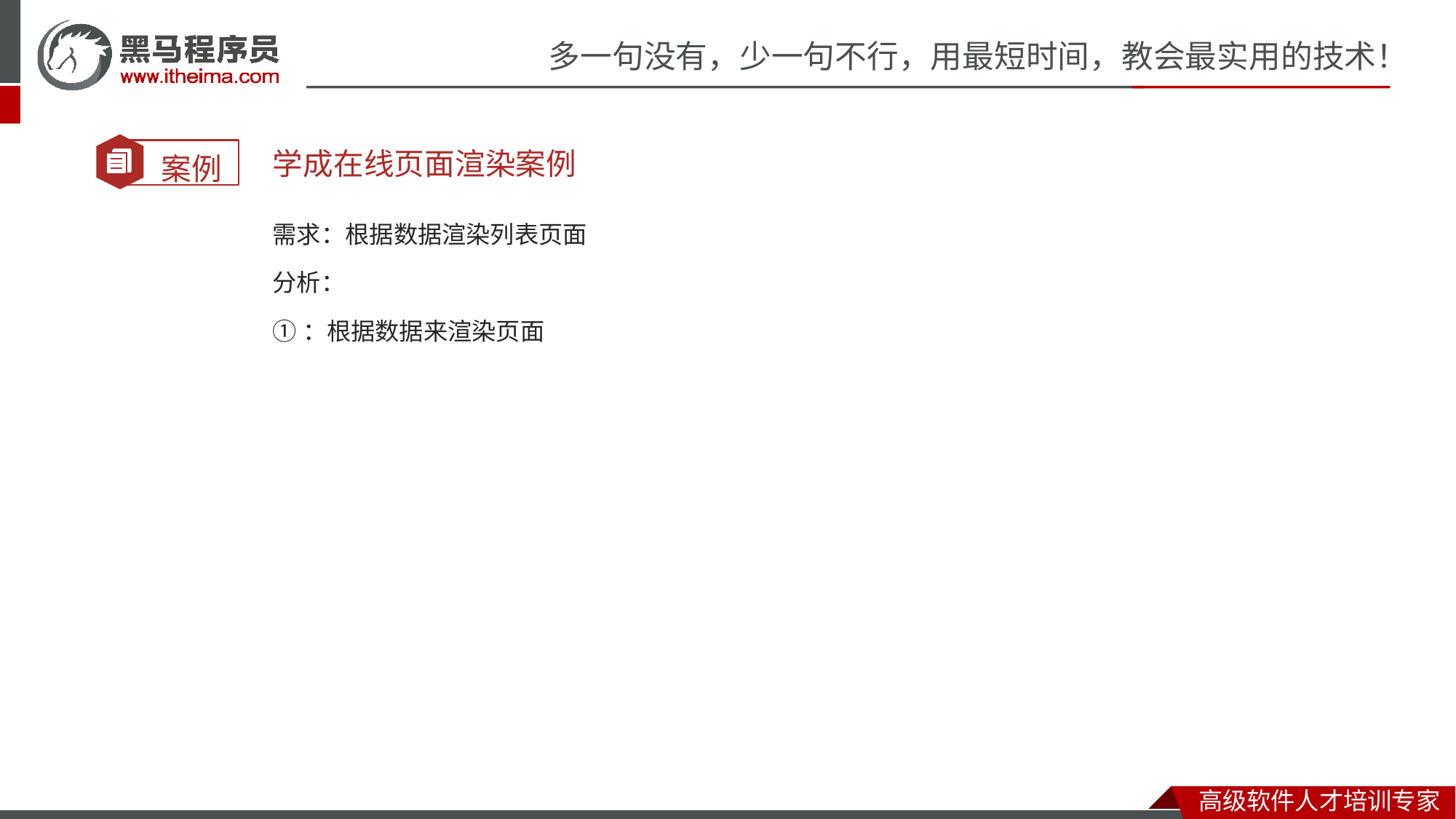

学成在线页面渲染案例
需求：根据数据渲染列表页面
分析：
①：根据数据来渲染页面